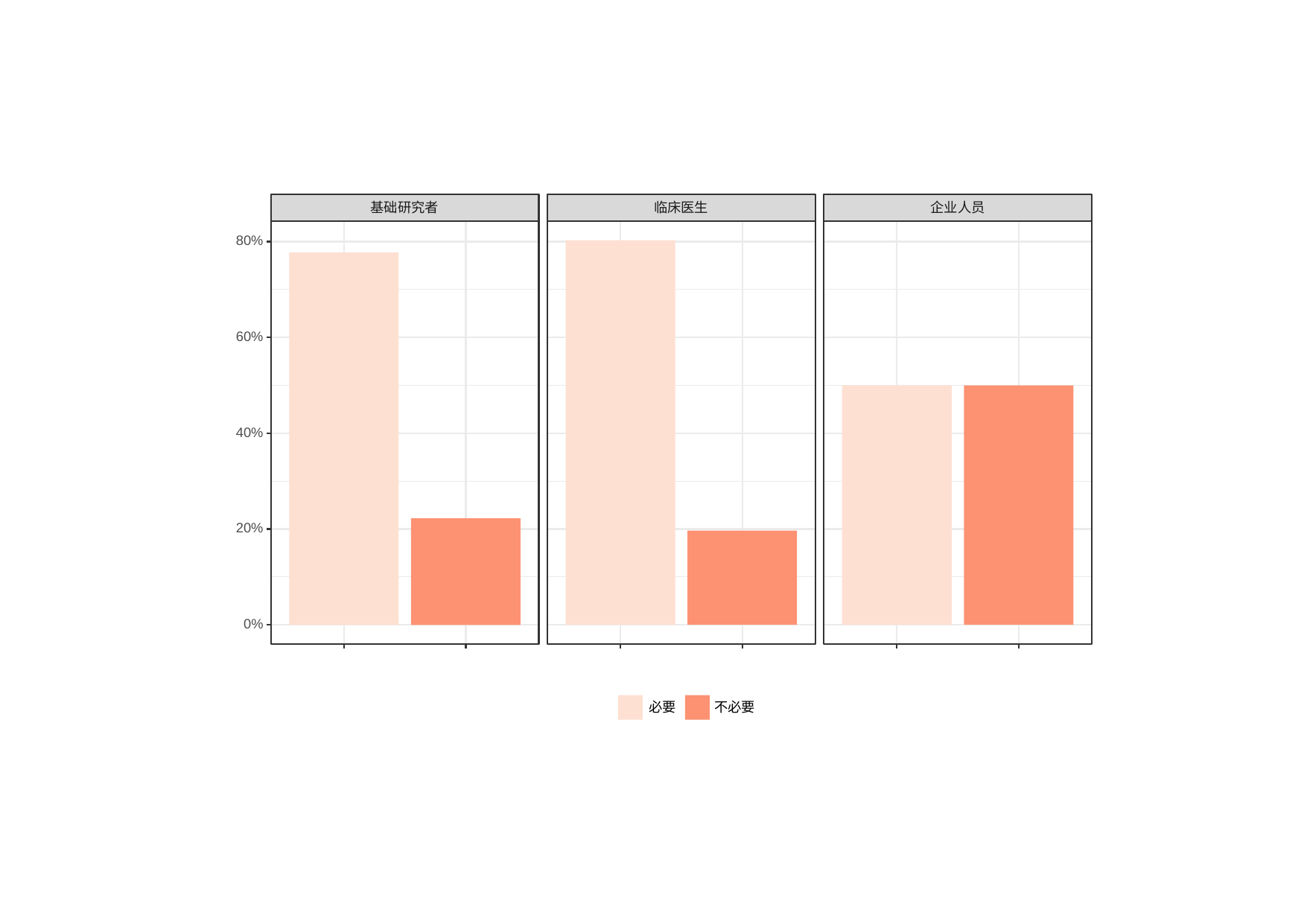

基础研究者
临床医生
企业人员

80%

60%

40%

20%

0%

必要
不必要